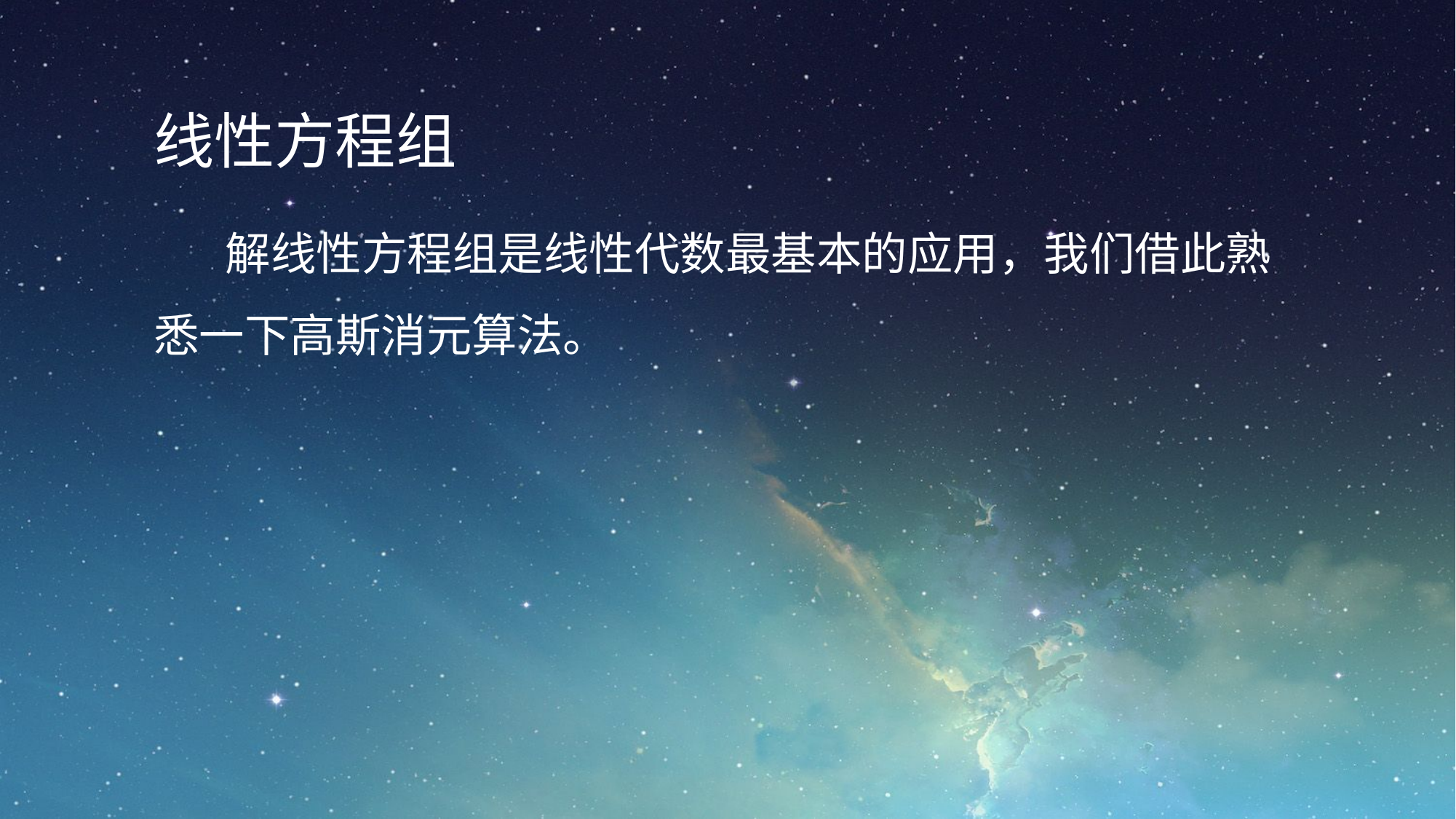

线性方程组
解线性方程组是线性代数最基本的应用，我们借此熟悉一下高斯消元算法。